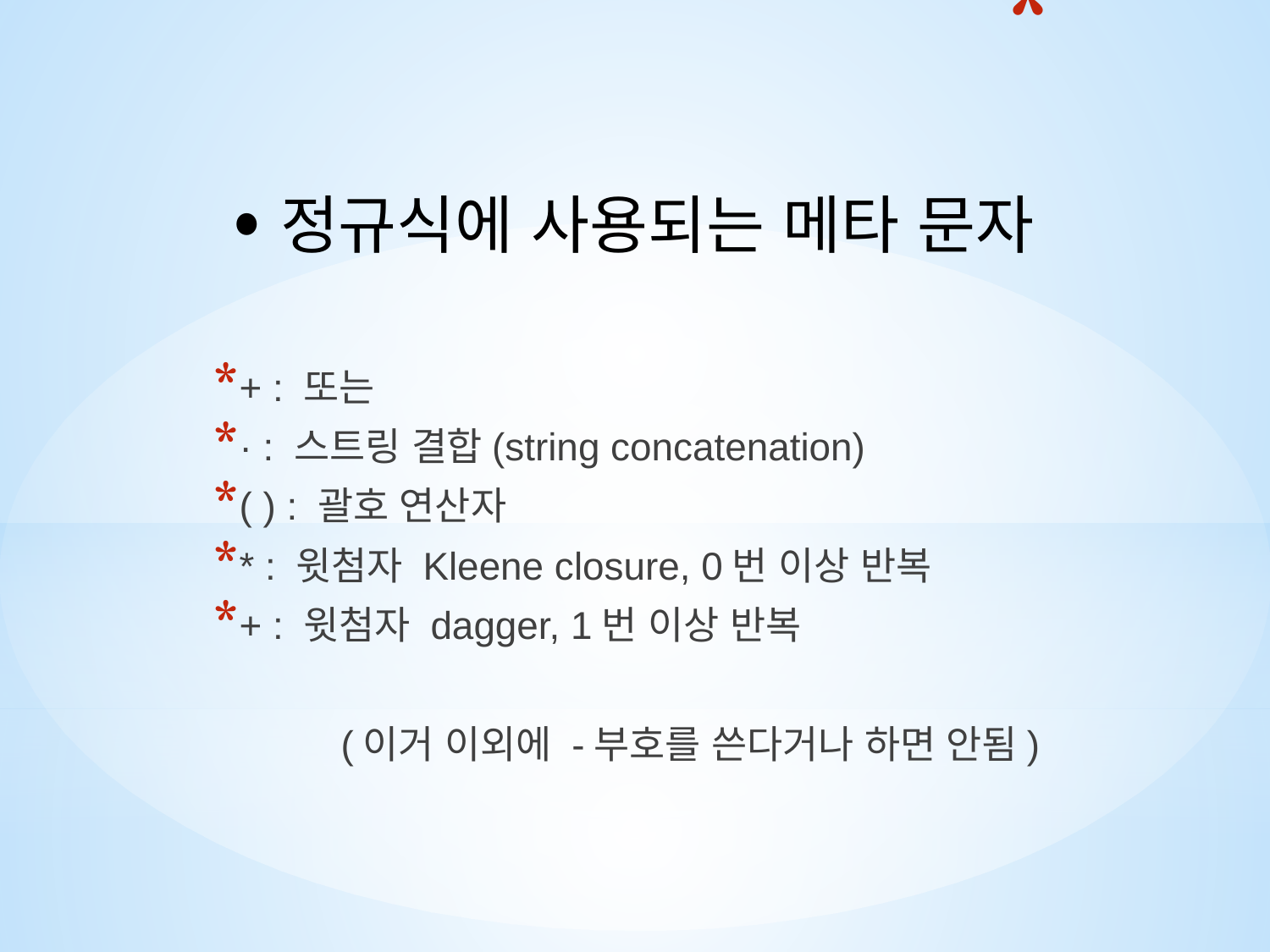

# •정규식에 사용되는 메타 문자
+ : 또는
· : 스트링 결합(string concatenation)
( ) : 괄호 연산자
* : 윗첨자 Kleene closure, 0번 이상 반복
+ : 윗첨자 dagger, 1번 이상 반복

	(이거 이외에 -부호를 쓴다거나 하면 안됨)